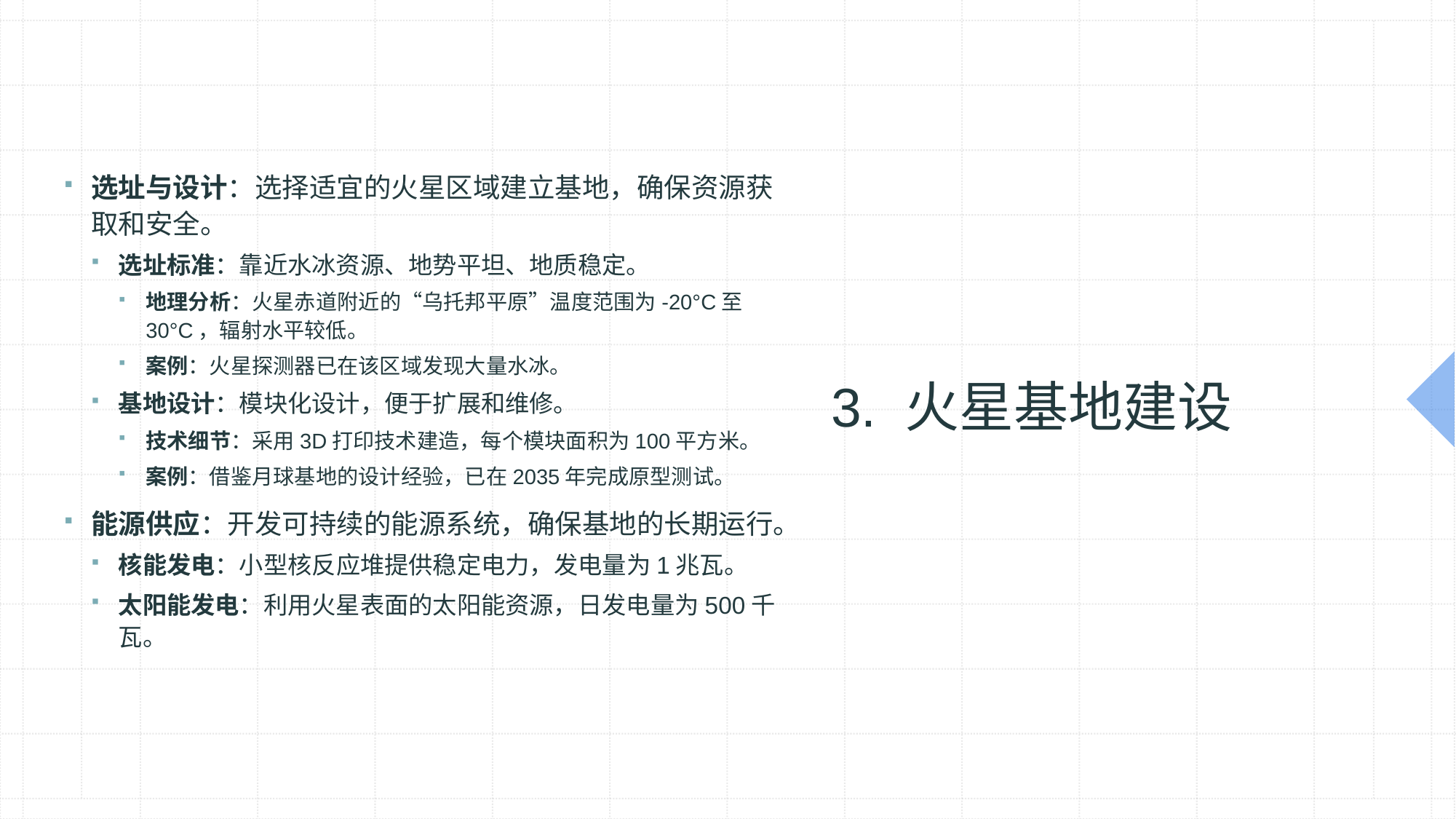

选址与设计：选择适宜的火星区域建立基地，确保资源获取和安全。
选址标准：靠近水冰资源、地势平坦、地质稳定。
地理分析：火星赤道附近的“乌托邦平原”温度范围为-20°C至30°C，辐射水平较低。
案例：火星探测器已在该区域发现大量水冰。
基地设计：模块化设计，便于扩展和维修。
技术细节：采用3D打印技术建造，每个模块面积为100平方米。
案例：借鉴月球基地的设计经验，已在2035年完成原型测试。
能源供应：开发可持续的能源系统，确保基地的长期运行。
核能发电：小型核反应堆提供稳定电力，发电量为1兆瓦。
太阳能发电：利用火星表面的太阳能资源，日发电量为500千瓦。
# 3. 火星基地建设